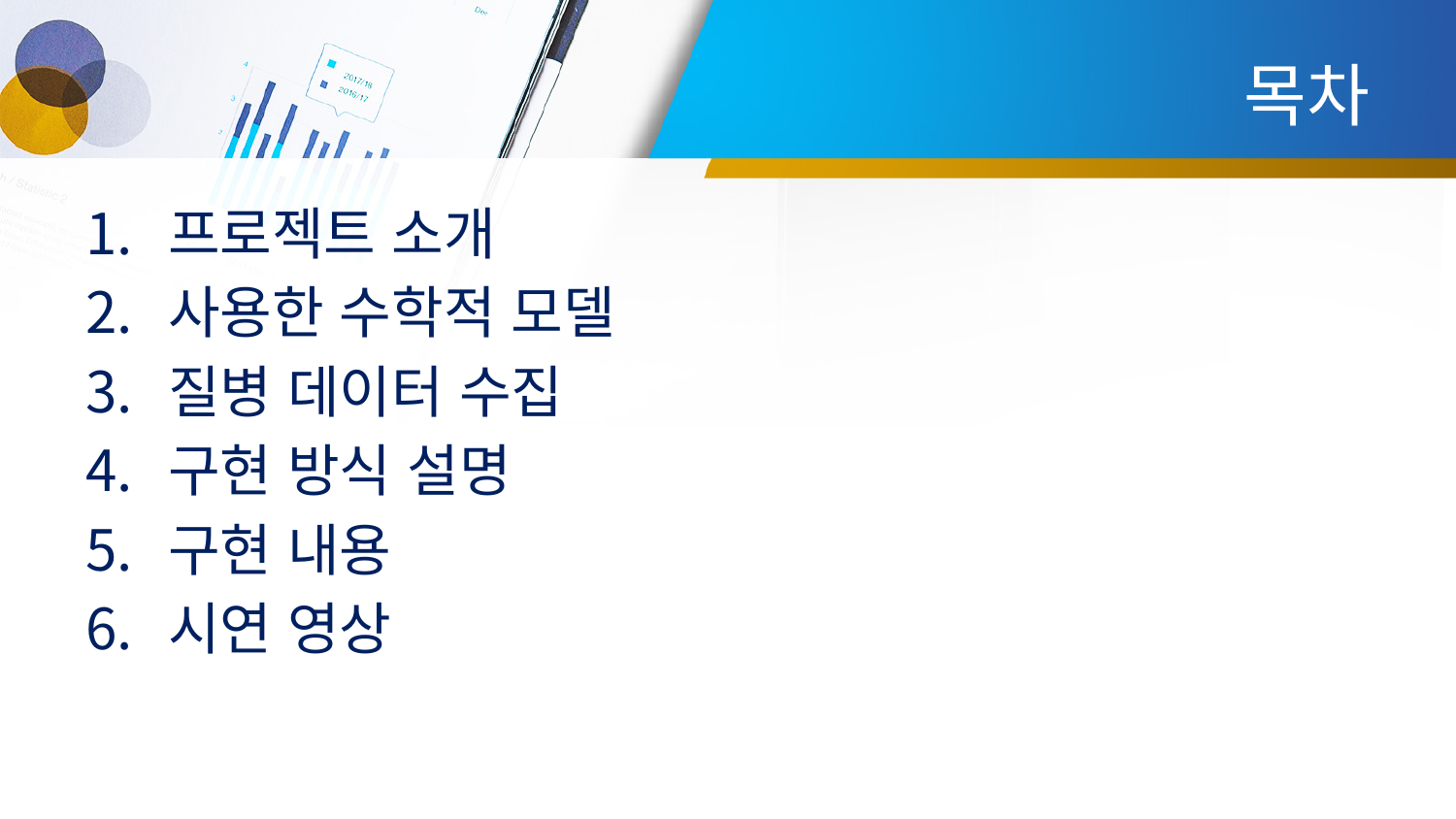

# 목차
프로젝트 소개
사용한 수학적 모델
질병 데이터 수집
구현 방식 설명
구현 내용
시연 영상